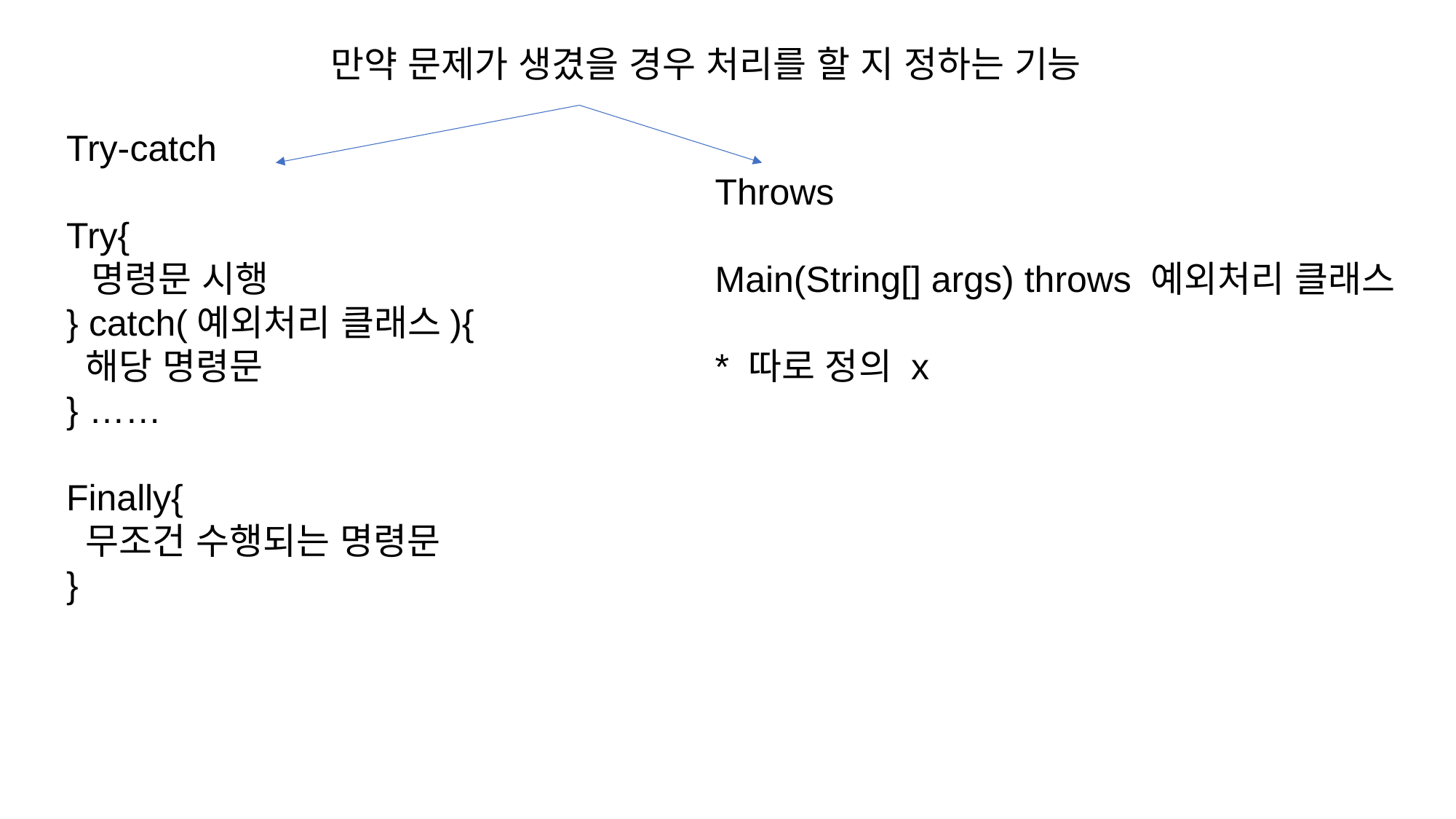

만약 문제가 생겼을 경우 처리를 할 지 정하는 기능
Try-catch

Try{
  명령문 시행
} catch(예외처리 클래스){
 해당 명령문
} ……

Finally{
 무조건 수행되는 명령문
}
Throws

Main(String[] args) throws 예외처리 클래스

* 따로 정의 x